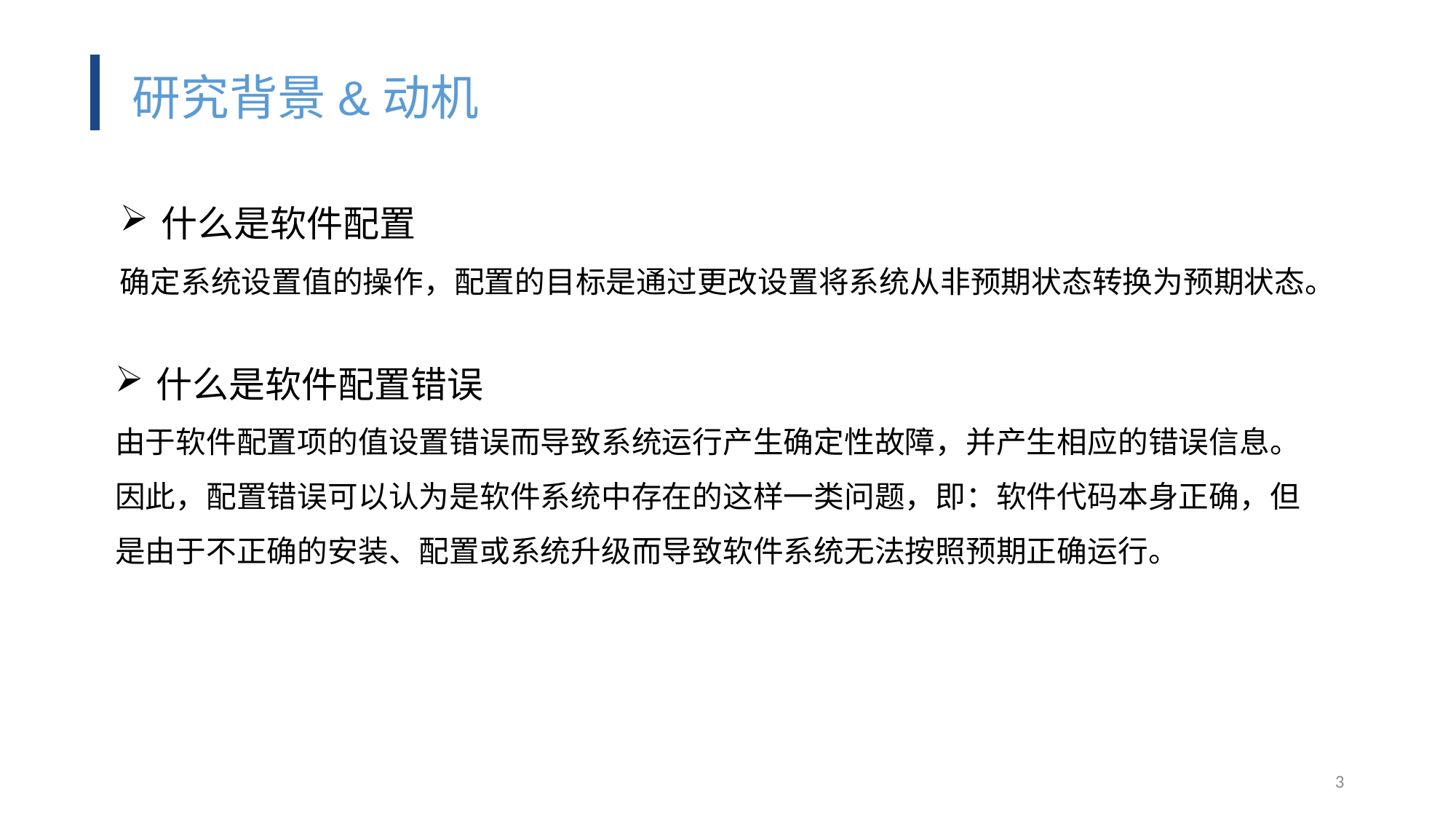

研究背景&动机
什么是软件配置
确定系统设置值的操作，配置的目标是通过更改设置将系统从非预期状态转换为预期状态。
什么是软件配置错误
由于软件配置项的值设置错误而导致系统运行产生确定性故障，并产生相应的错误信息。因此，配置错误可以认为是软件系统中存在的这样一类问题，即：软件代码本身正确，但是由于不正确的安装、配置或系统升级而导致软件系统无法按照预期正确运行。

3